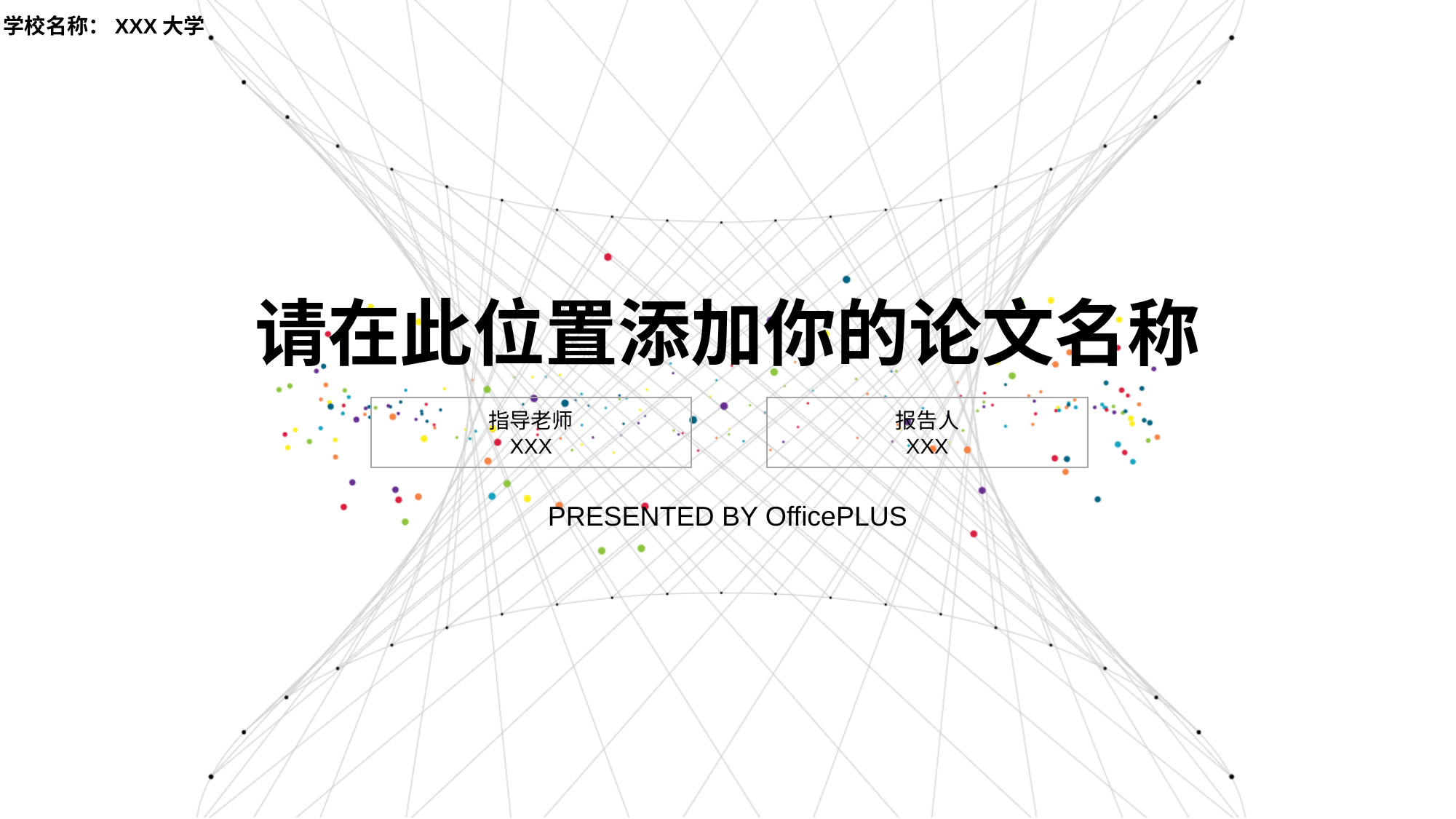

学校名称：XXX大学
请在此位置添加你的论文名称
指导老师
XXX
报告人
XXX
PRESENTED BY OfficePLUS